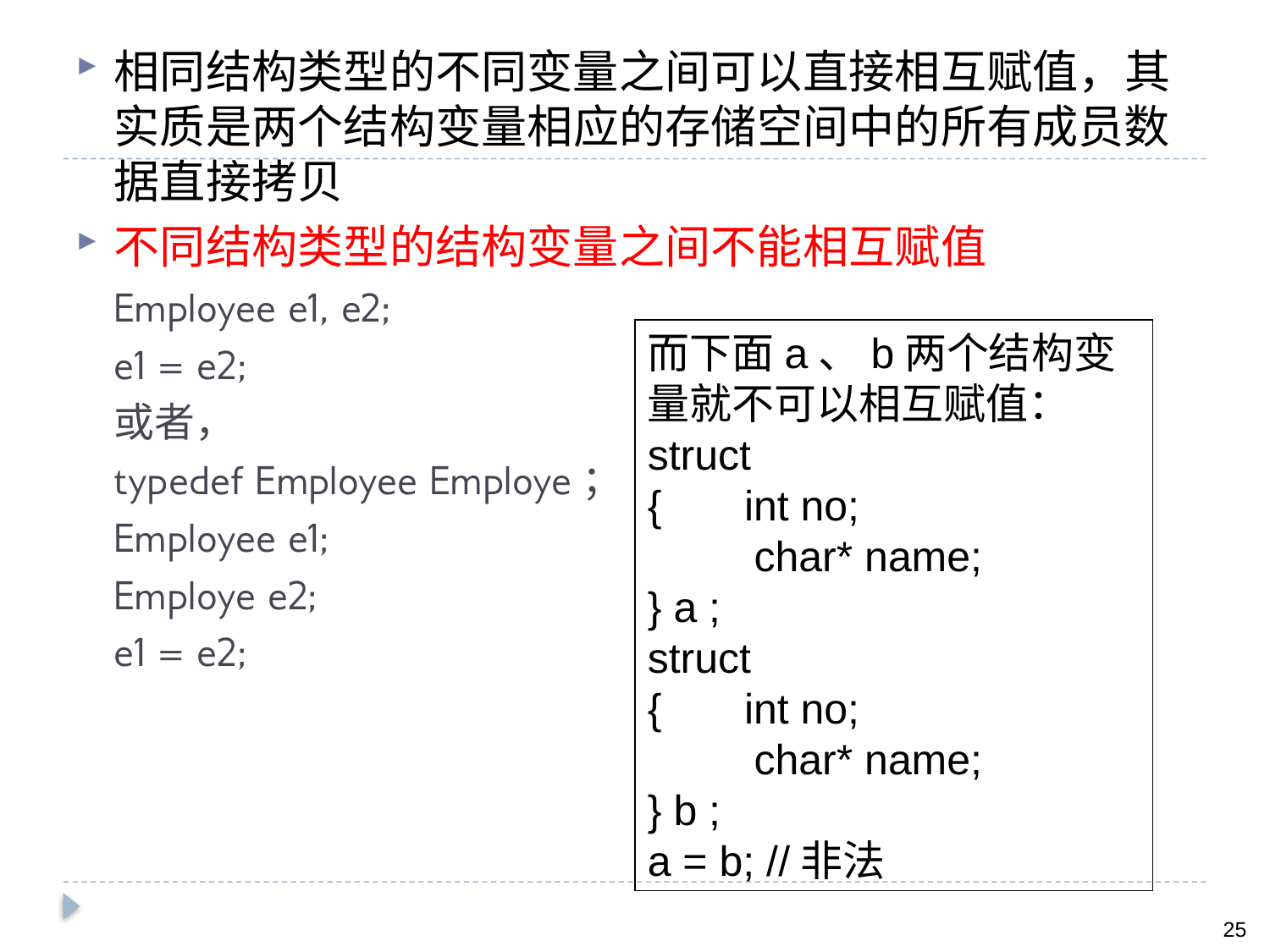

相同结构类型的不同变量之间可以直接相互赋值，其实质是两个结构变量相应的存储空间中的所有成员数据直接拷贝
不同结构类型的结构变量之间不能相互赋值
Employee e1, e2;
e1 = e2;
或者，
typedef Employee Employe；
Employee e1;
Employe e2;
e1 = e2;
而下面a、b两个结构变量就不可以相互赋值：
struct
{       int no;
         char* name;
} a ;
struct
{       int no;
         char* name;
} b ;
a = b; //非法
25